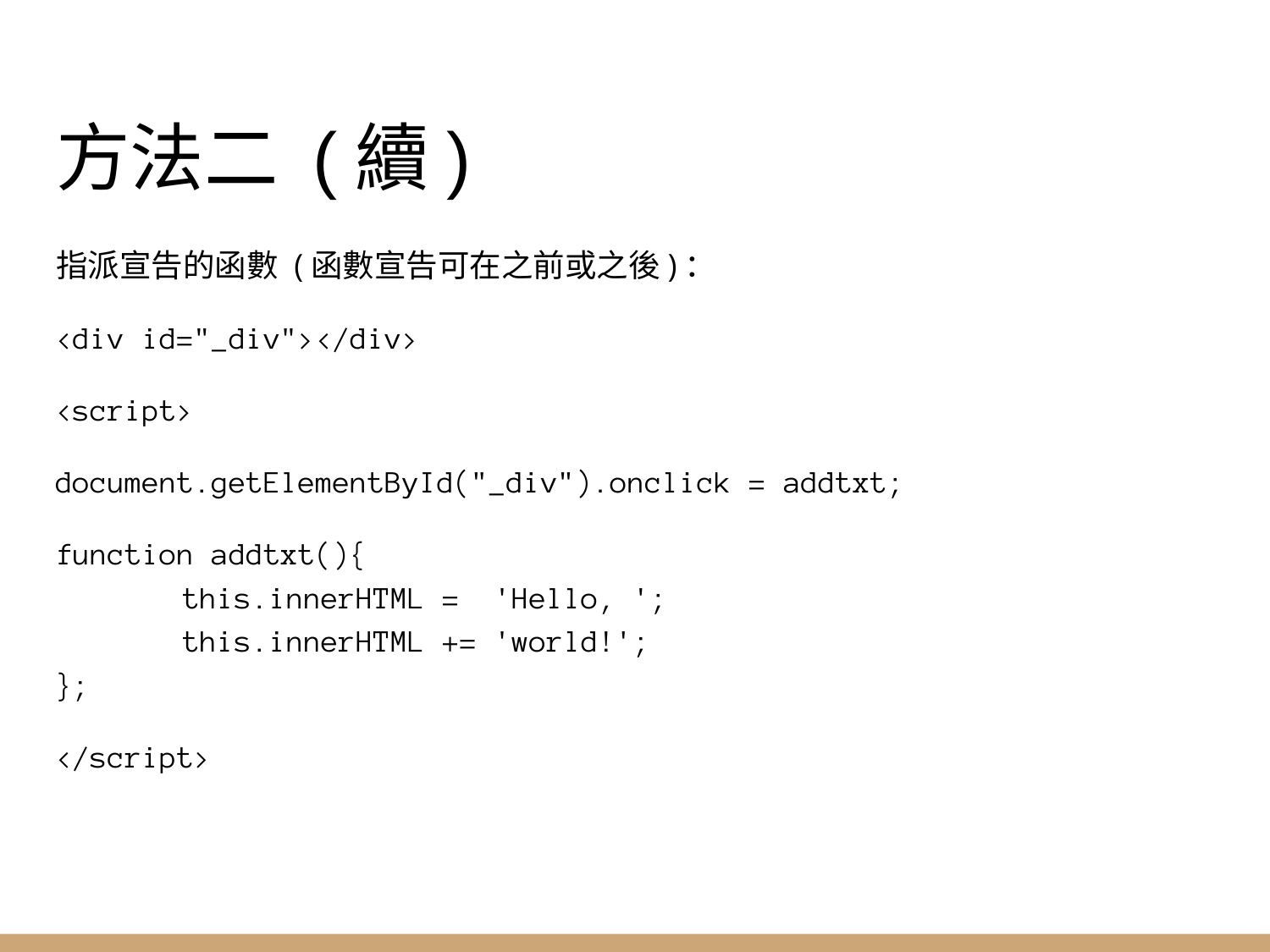

# 方法二 (續)
指派宣告的函數 (函數宣告可在之前或之後)：
<div id="_div"></div>
<script>
document.getElementById("_div").onclick = addtxt;
function addtxt(){
	this.innerHTML =  'Hello, ';
	this.innerHTML += 'world!';
};
</script>